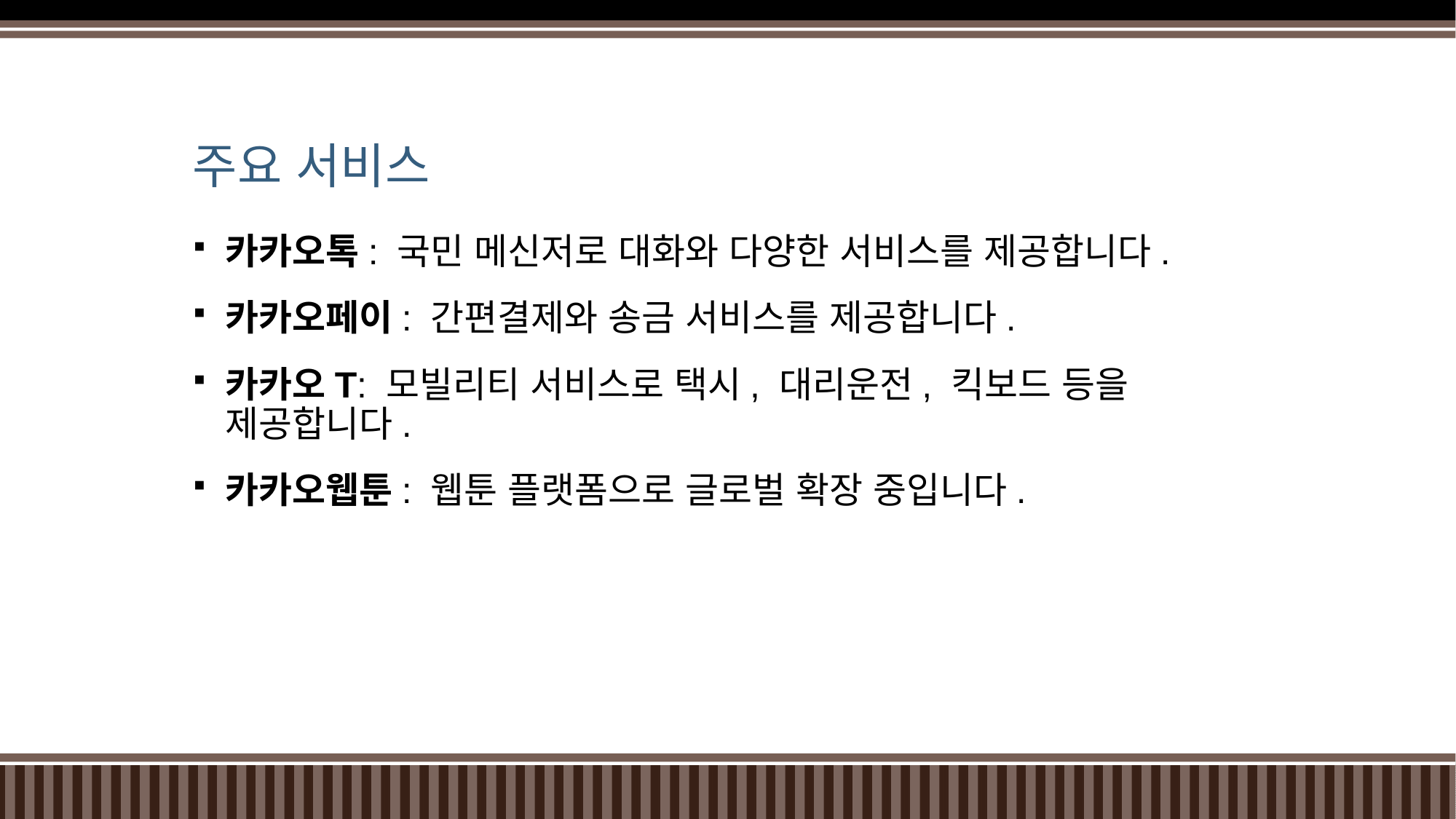

# 주요 서비스
카카오톡: 국민 메신저로 대화와 다양한 서비스를 제공합니다.
카카오페이: 간편결제와 송금 서비스를 제공합니다.
카카오T: 모빌리티 서비스로 택시, 대리운전, 킥보드 등을 제공합니다.
카카오웹툰: 웹툰 플랫폼으로 글로벌 확장 중입니다.